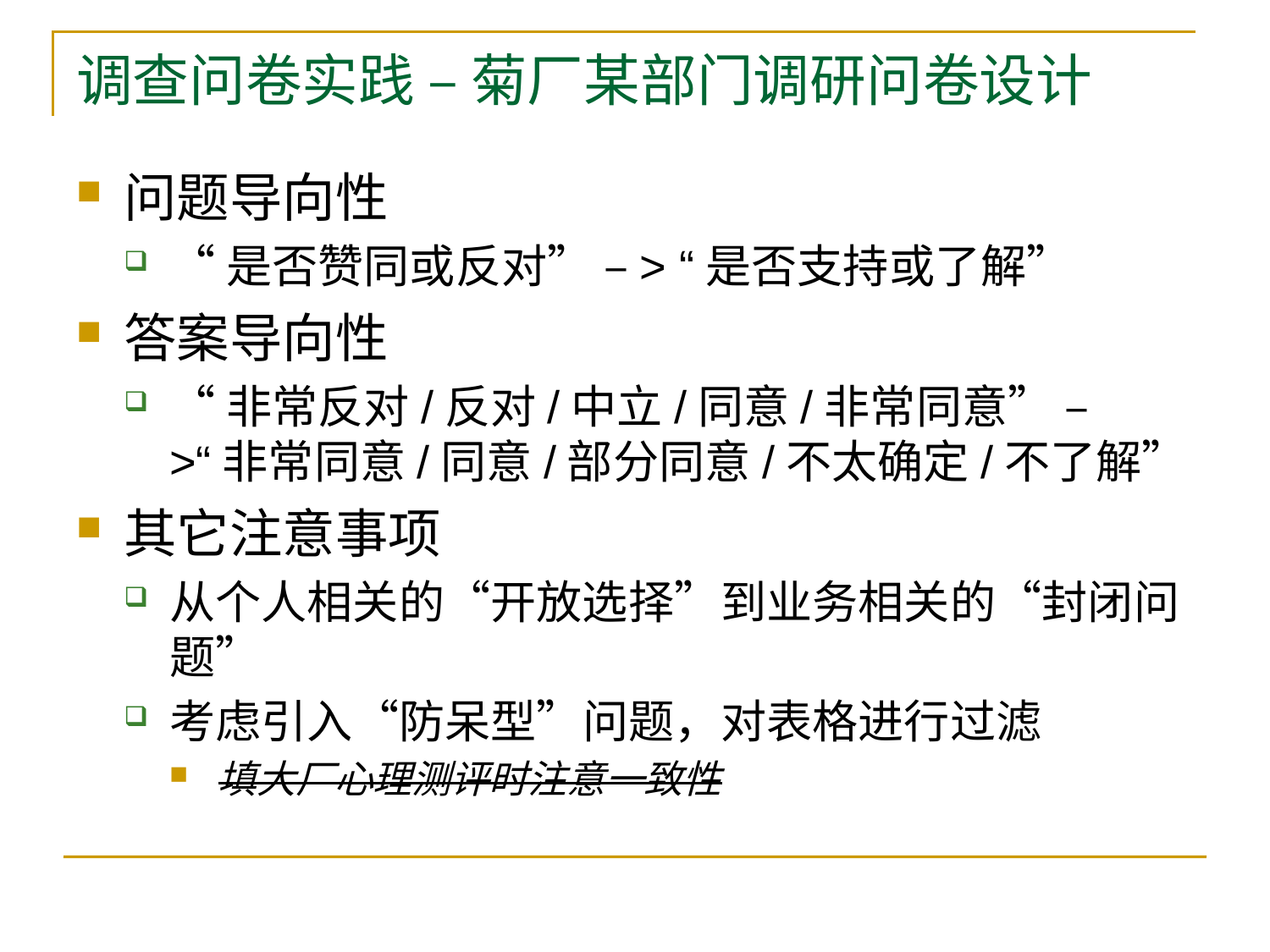

# 调查问卷实践 – 菊厂某部门调研问卷设计
问题导向性
“是否赞同或反对” –> “是否支持或了解”

答案导向性
“非常反对/反对/中立/同意/非常同意” –>“非常同意/同意/部分同意/不太确定/不了解”

其它注意事项
从个人相关的“开放选择”到业务相关的“封闭问题”
考虑引入“防呆型”问题，对表格进行过滤
填大厂心理测评时注意一致性